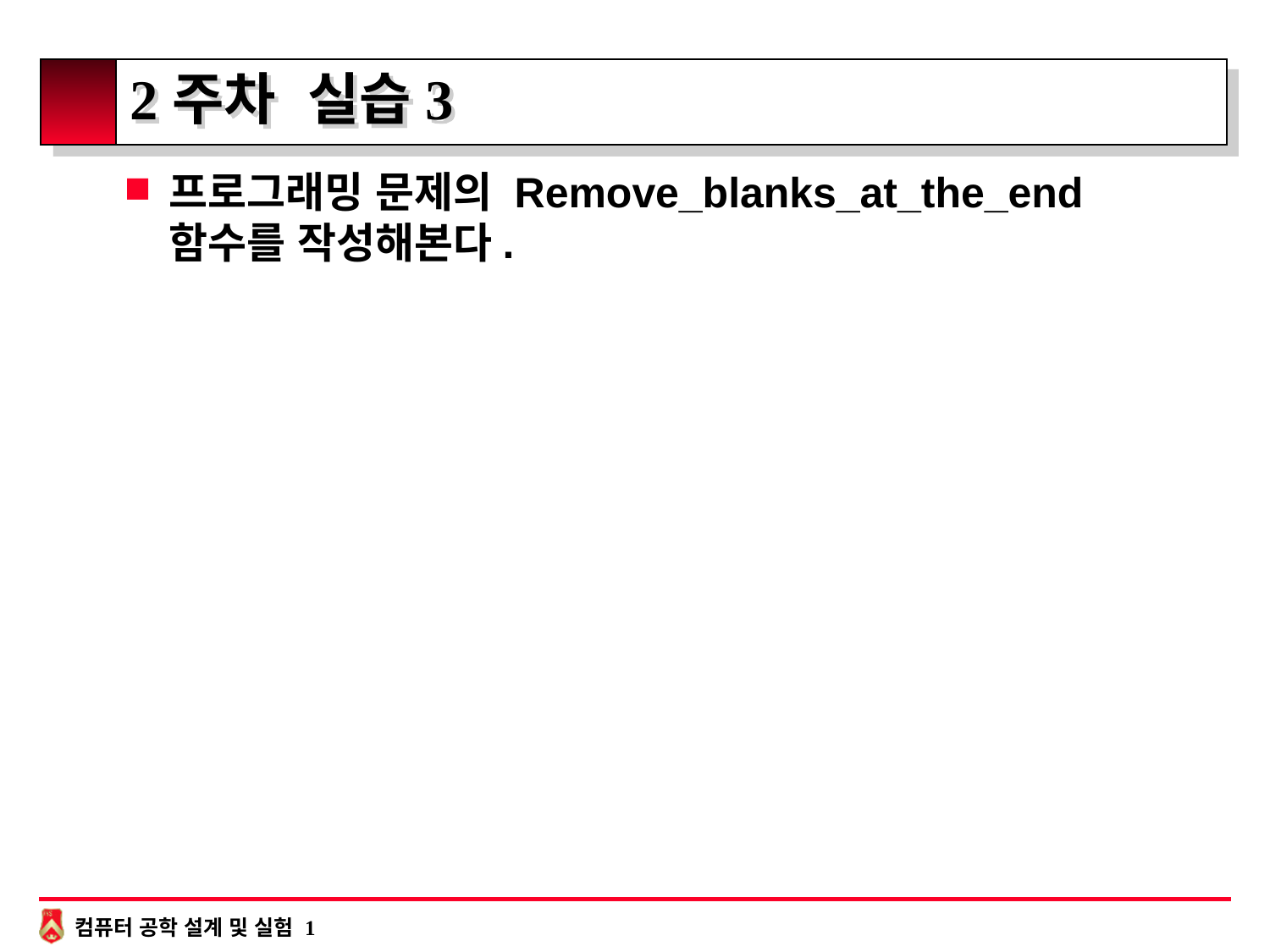

# 2주차  실습3
프로그래밍 문제의 Remove_blanks_at_the_end 함수를 작성해본다.